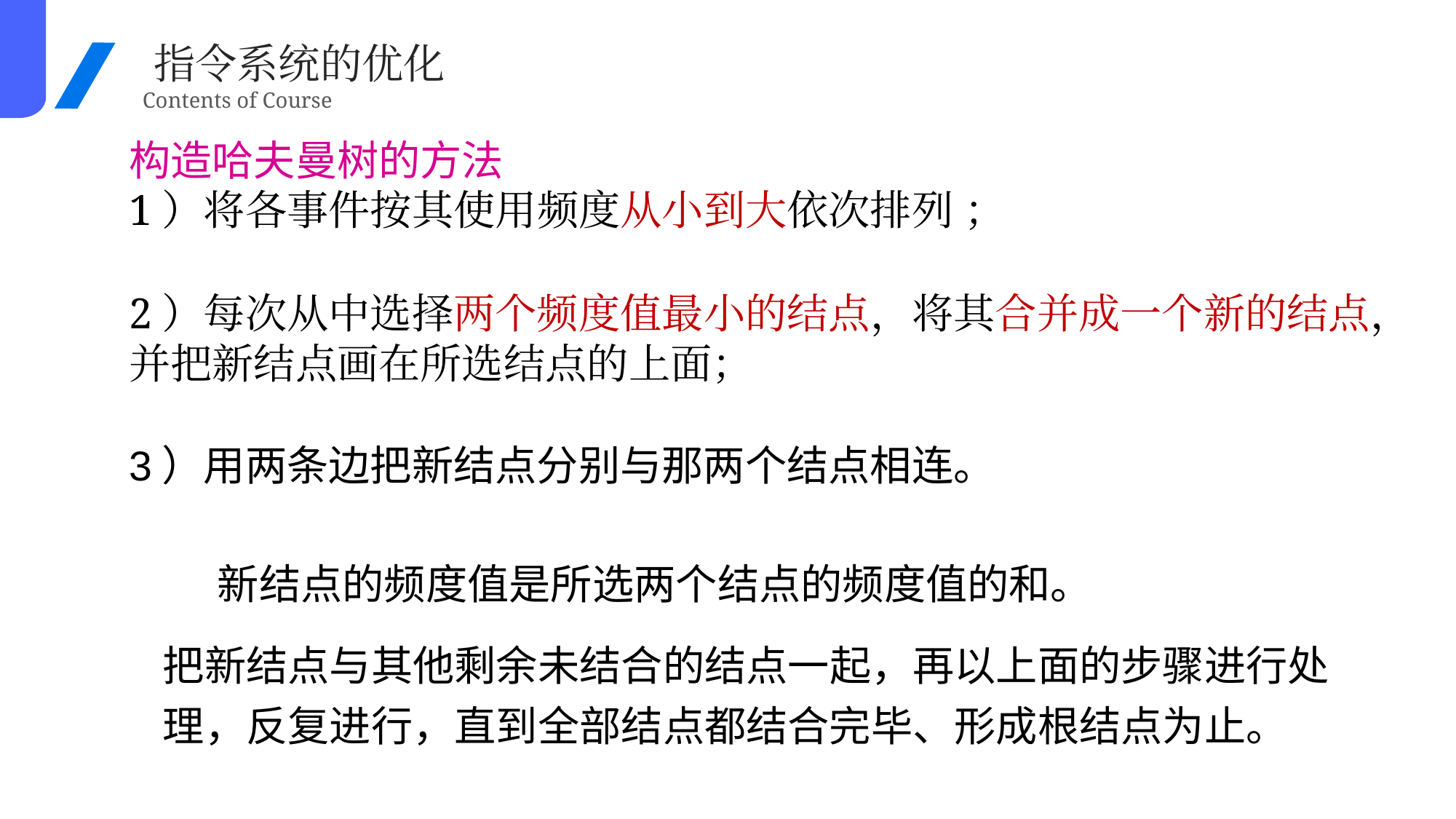

指令系统的优化
Contents of Course

构造哈夫曼树的方法
1）将各事件按其使用频度从小到大依次排列 ；

2）每次从中选择两个频度值最小的结点，将其合并成一个新的结点， 并把新结点画在所选结点的上面；

3）用两条边把新结点分别与那两个结点相连。

新结点的频度值是所选两个结点的频度值的和。
把新结点与其他剩余未结合的结点一起，再以上面的步骤进行处 理，反复进行，直到全部结点都结合完毕、形成根结点为止。